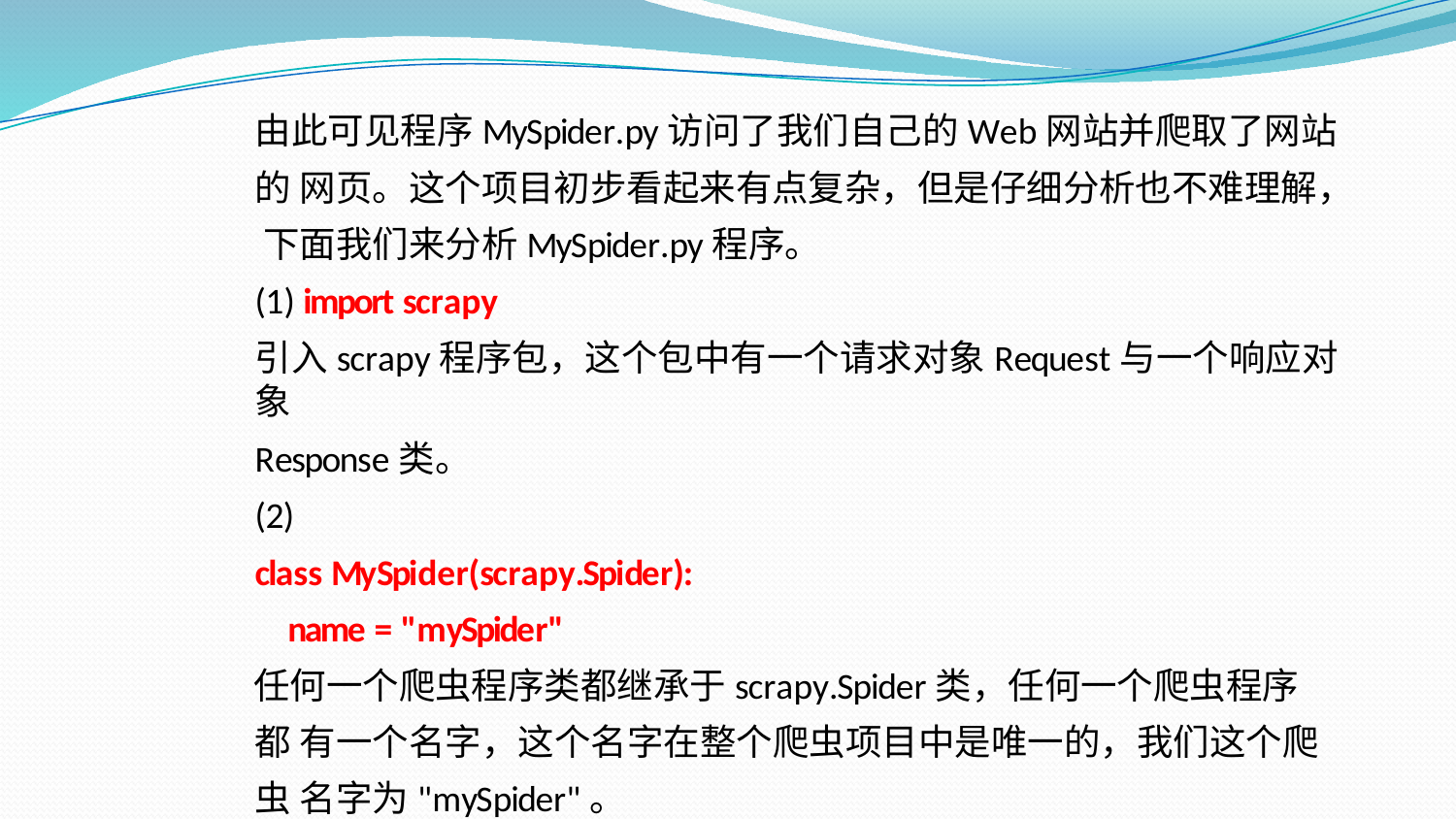

由此可见程序MySpider.py访问了我们自己的Web网站并爬取了网站的 网页。这个项目初步看起来有点复杂，但是仔细分析也不难理解， 下面我们来分析MySpider.py程序。
(1) import scrapy
引入scrapy程序包，这个包中有一个请求对象Request与一个响应对象
Response类。
(2)
class MySpider(scrapy.Spider): name = "mySpider"
任何一个爬虫程序类都继承于scrapy.Spider类，任何一个爬虫程序都 有一个名字，这个名字在整个爬虫项目中是唯一的，我们这个爬虫 名字为"mySpider"。